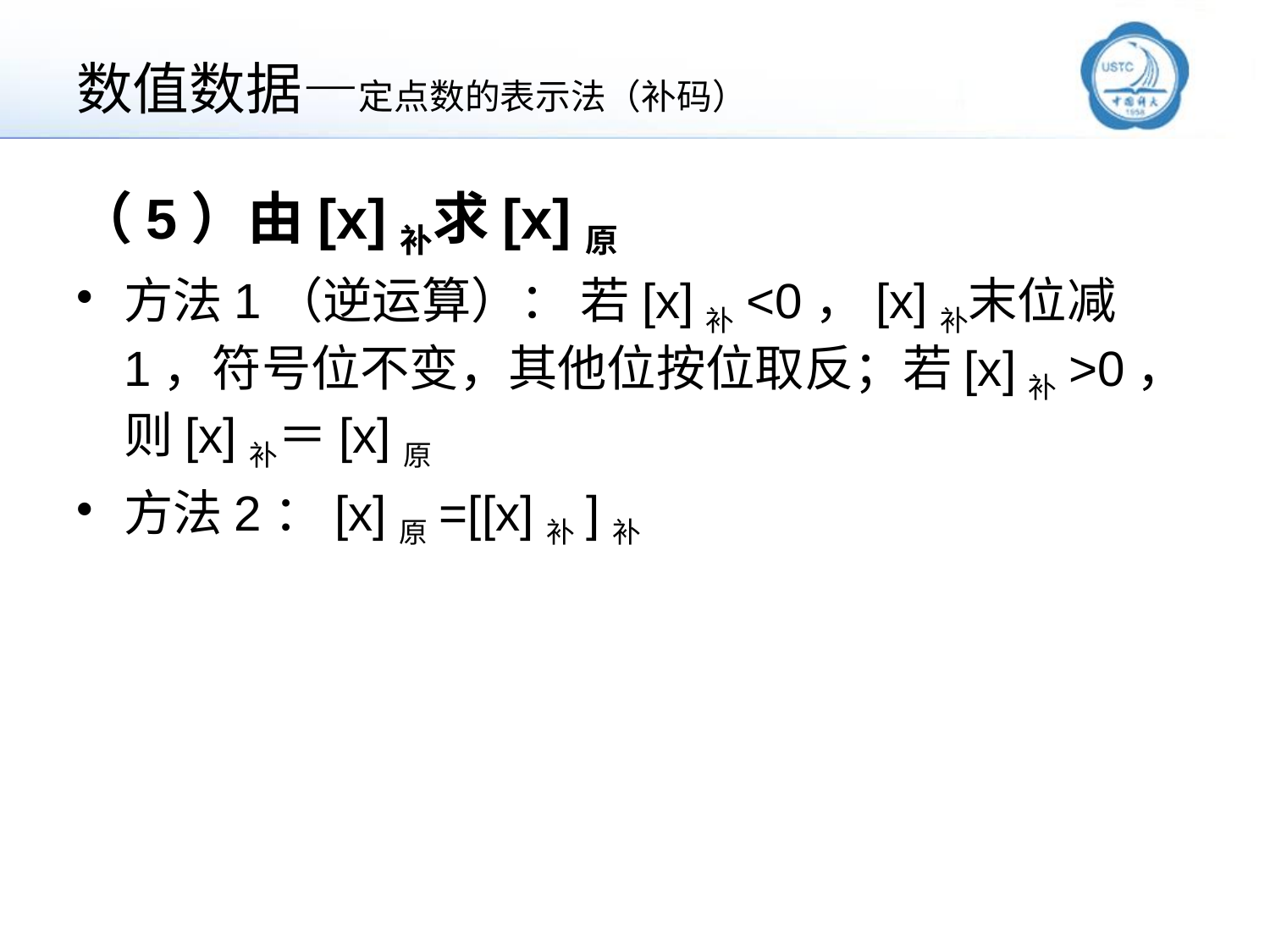

# 数值数据—定点数的表示法（补码）
（5）由[x]补求[x]原
方法1（逆运算）： 若[x]补<0，[x]补末位减1，符号位不变，其他位按位取反；若[x]补>0，则[x]补＝[x]原
方法2：[x]原=[[x]补]补